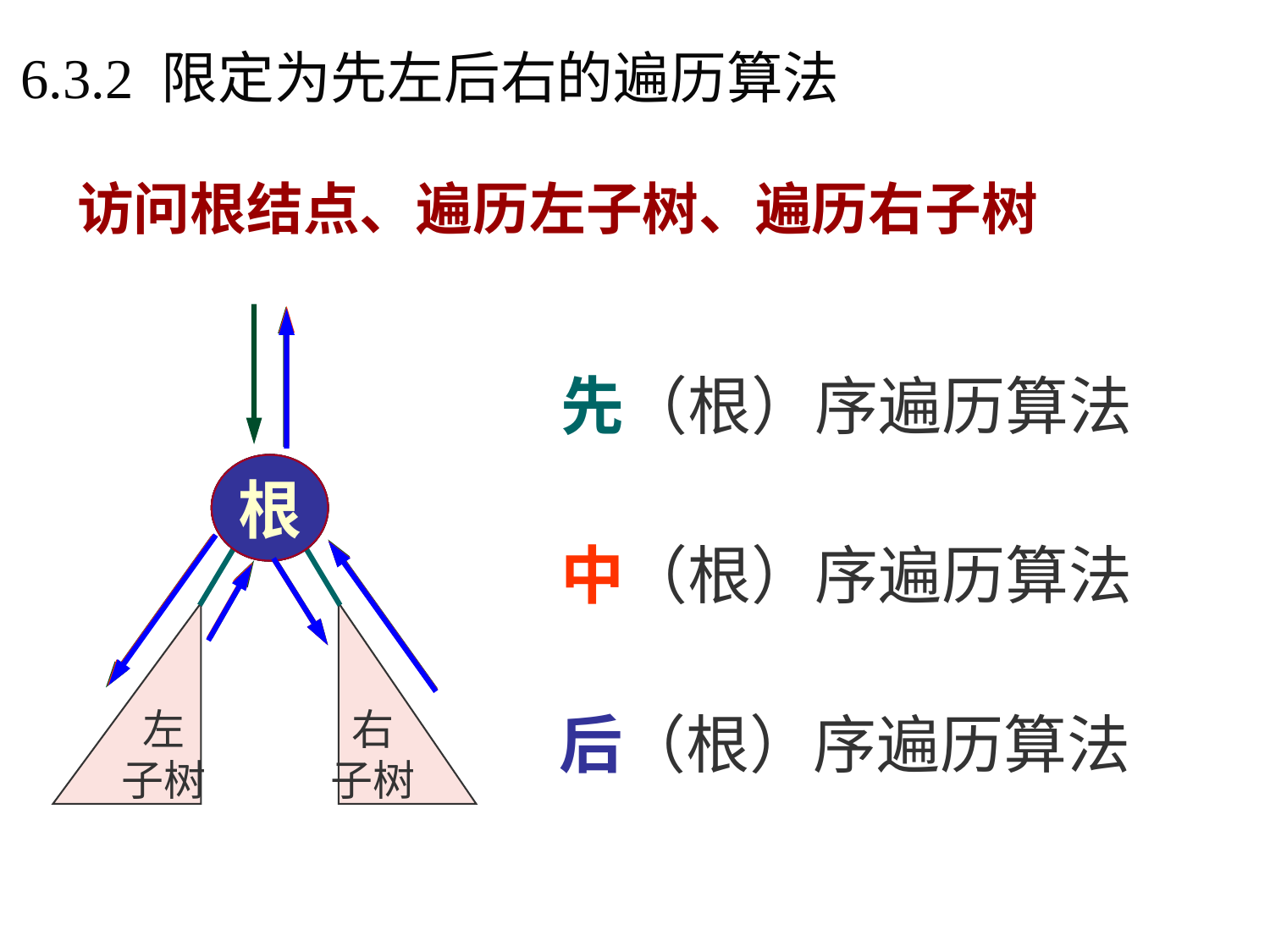

6.3.2 限定为先左后右的遍历算法
访问根结点、遍历左子树、遍历右子树

先（根）序遍历算法
根
根
根
根
根
根
中（根）序遍历算法

左
子树
右
子树
后（根）序遍历算法